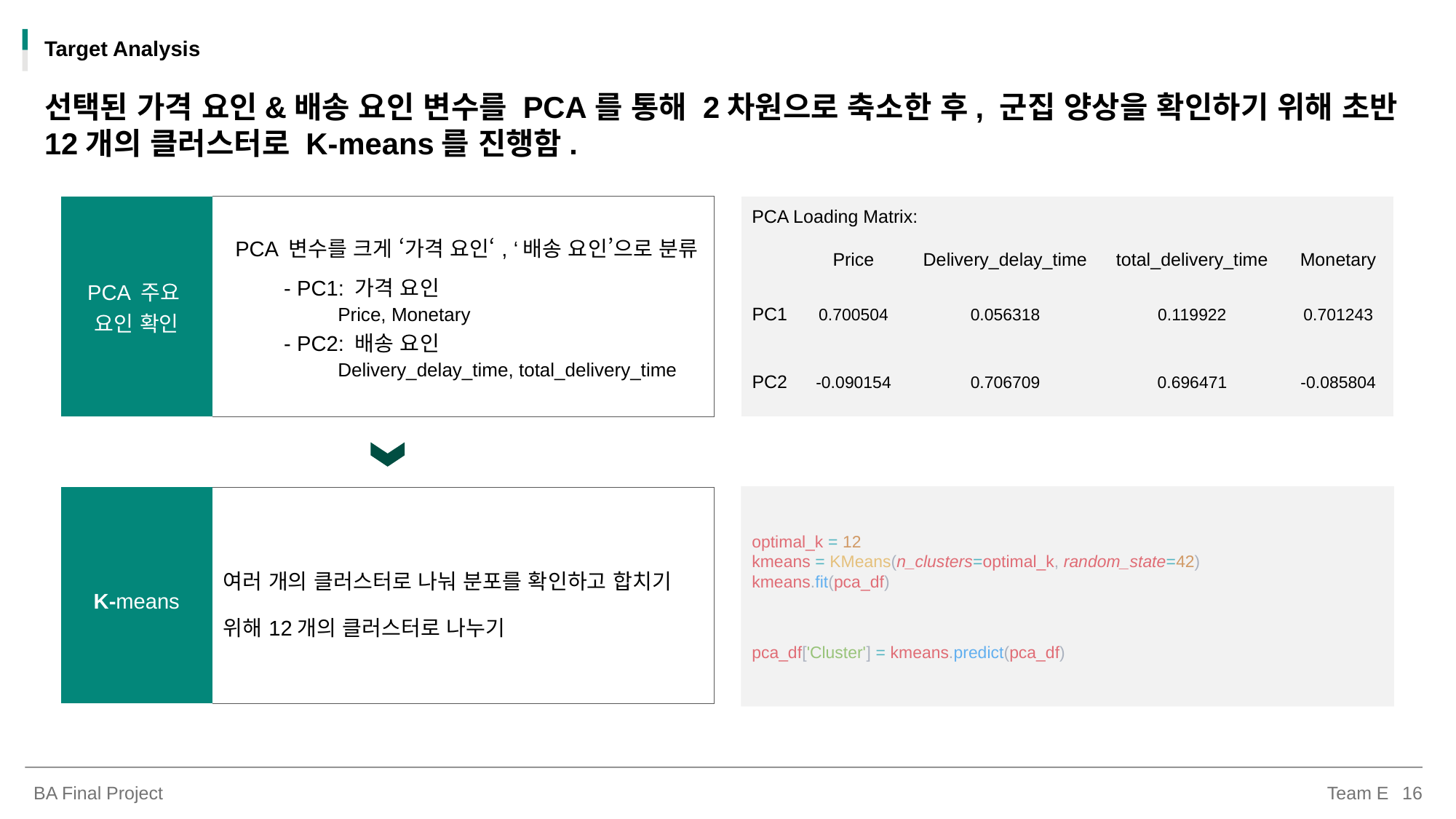

Target Analysis

선택된 가격 요인&배송 요인 변수를 PCA를 통해 2차원으로 축소한 후, 군집 양상을 확인하기 위해 초반 12개의 클러스터로 K-means를 진행함.
| PCA Loading Matrix: |  |  |  |  |
| --- | --- | --- | --- | --- |
|  | Price | Delivery\_delay\_time | total\_delivery\_time | Monetary |
| PC1 | 0.700504 | 0.056318 | 0.119922 | 0.701243 |
| PC2 | -0.090154 | 0.706709 | 0.696471 | -0.085804 |
| PCA 주요 요인 확인 | PCA 변수를 크게 ‘가격 요인‘, ‘배송 요인’으로 분류 - PC1: 가격 요인 Price, Monetary  - PC2: 배송 요인 Delivery\_delay\_time, total\_delivery\_time |
| --- | --- |

optimal_k = 12
kmeans = KMeans(n_clusters=optimal_k, random_state=42)
kmeans.fit(pca_df)

pca_df['Cluster'] = kmeans.predict(pca_df)
| K-means | 여러 개의 클러스터로 나눠 분포를 확인하고 합치기 위해12개의 클러스터로 나누기 |
| --- | --- |
BA Final Project
Team E
16